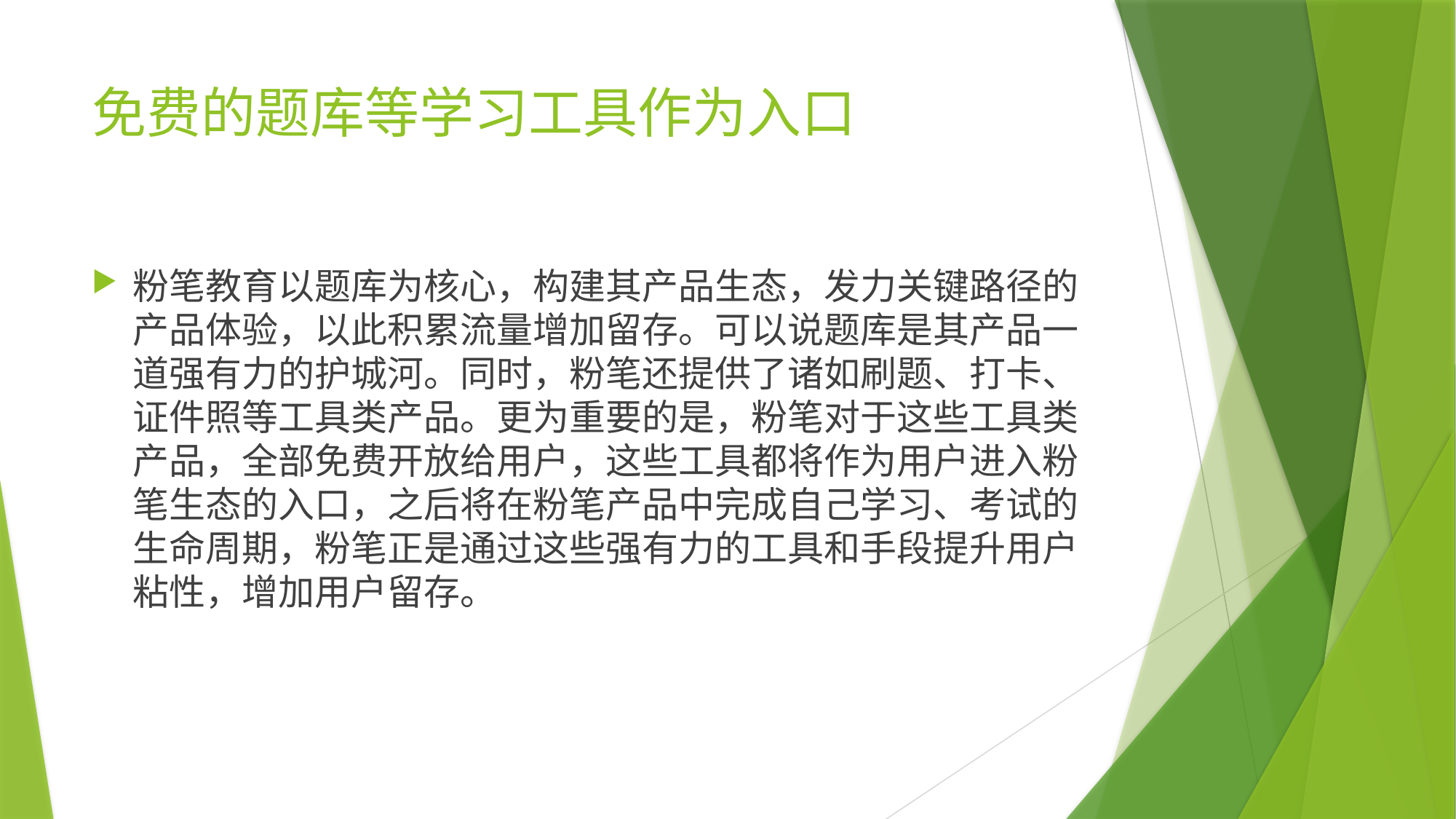

# 免费的题库等学习工具作为入口
粉笔教育以题库为核心，构建其产品生态，发力关键路径的产品体验，以此积累流量增加留存。可以说题库是其产品一道强有力的护城河。同时，粉笔还提供了诸如刷题、打卡、证件照等工具类产品。更为重要的是，粉笔对于这些工具类产品，全部免费开放给用户，这些工具都将作为用户进入粉笔生态的入口，之后将在粉笔产品中完成自己学习、考试的生命周期，粉笔正是通过这些强有力的工具和手段提升用户粘性，增加用户留存。